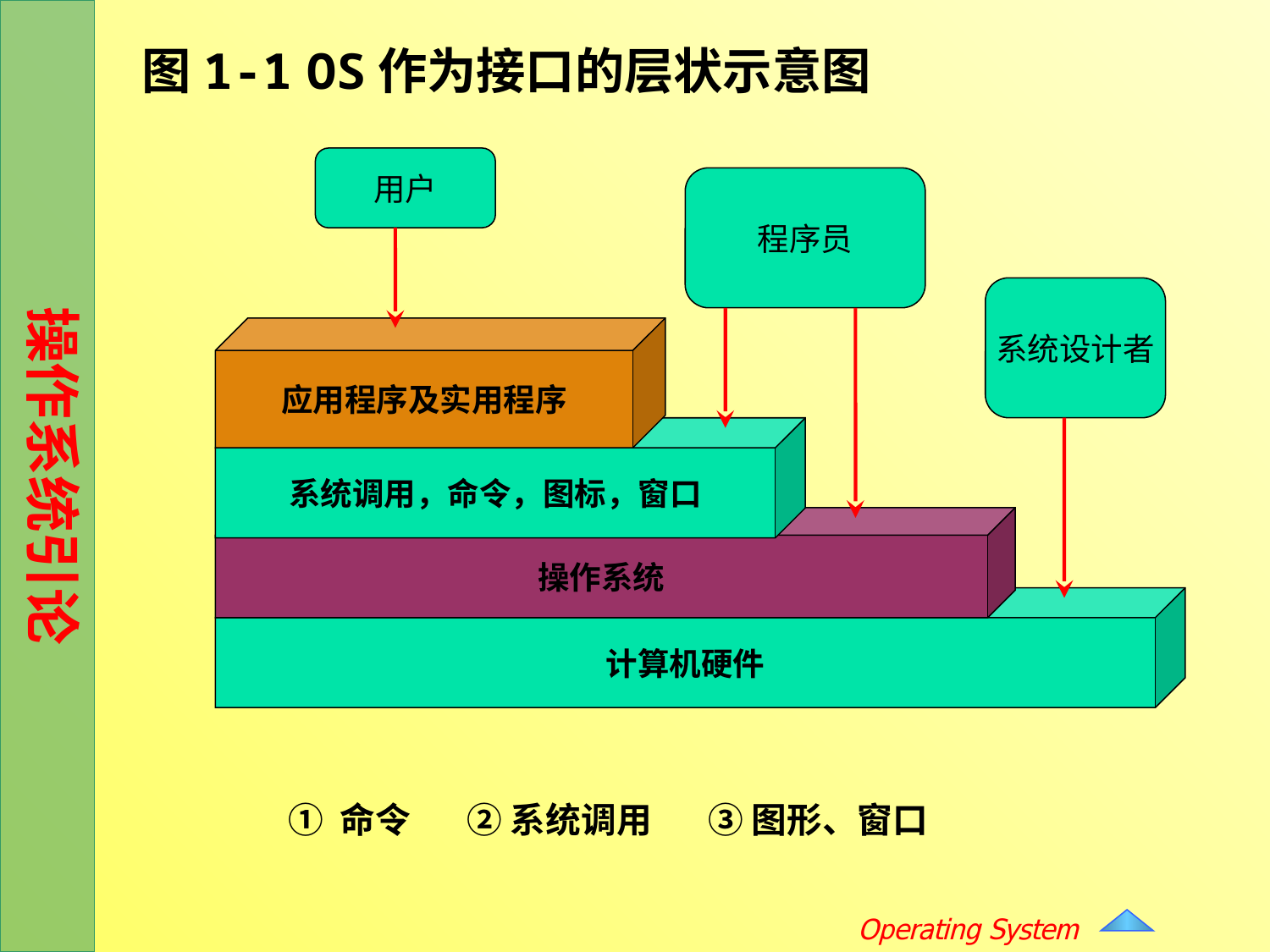

# 图1-1 OS作为接口的层状示意图
用户
程序员

系统设计者

应用程序及实用程序
系统调用，命令，图标，窗口

操作系统
计算机硬件
 ① 命令       ② 系统调用       ③ 图形、窗口
Operating System
26